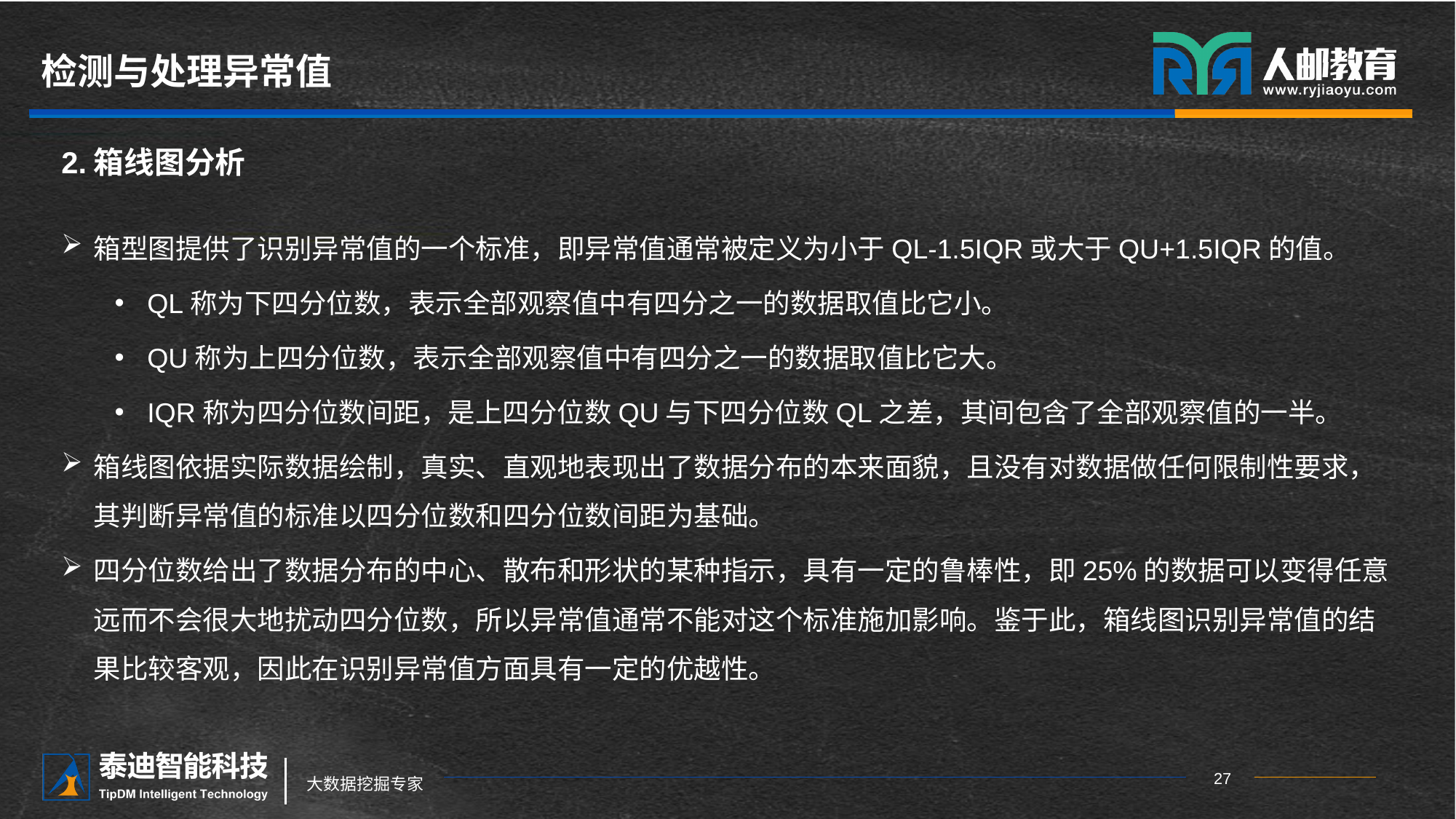

# 检测与处理异常值
2.箱线图分析
箱型图提供了识别异常值的一个标准，即异常值通常被定义为小于QL-1.5IQR或大于QU+1.5IQR的值。
QL称为下四分位数，表示全部观察值中有四分之一的数据取值比它小。
QU称为上四分位数，表示全部观察值中有四分之一的数据取值比它大。
IQR称为四分位数间距，是上四分位数QU与下四分位数QL之差，其间包含了全部观察值的一半。
箱线图依据实际数据绘制，真实、直观地表现出了数据分布的本来面貌，且没有对数据做任何限制性要求，其判断异常值的标准以四分位数和四分位数间距为基础。
四分位数给出了数据分布的中心、散布和形状的某种指示，具有一定的鲁棒性，即25%的数据可以变得任意远而不会很大地扰动四分位数，所以异常值通常不能对这个标准施加影响。鉴于此，箱线图识别异常值的结果比较客观，因此在识别异常值方面具有一定的优越性。